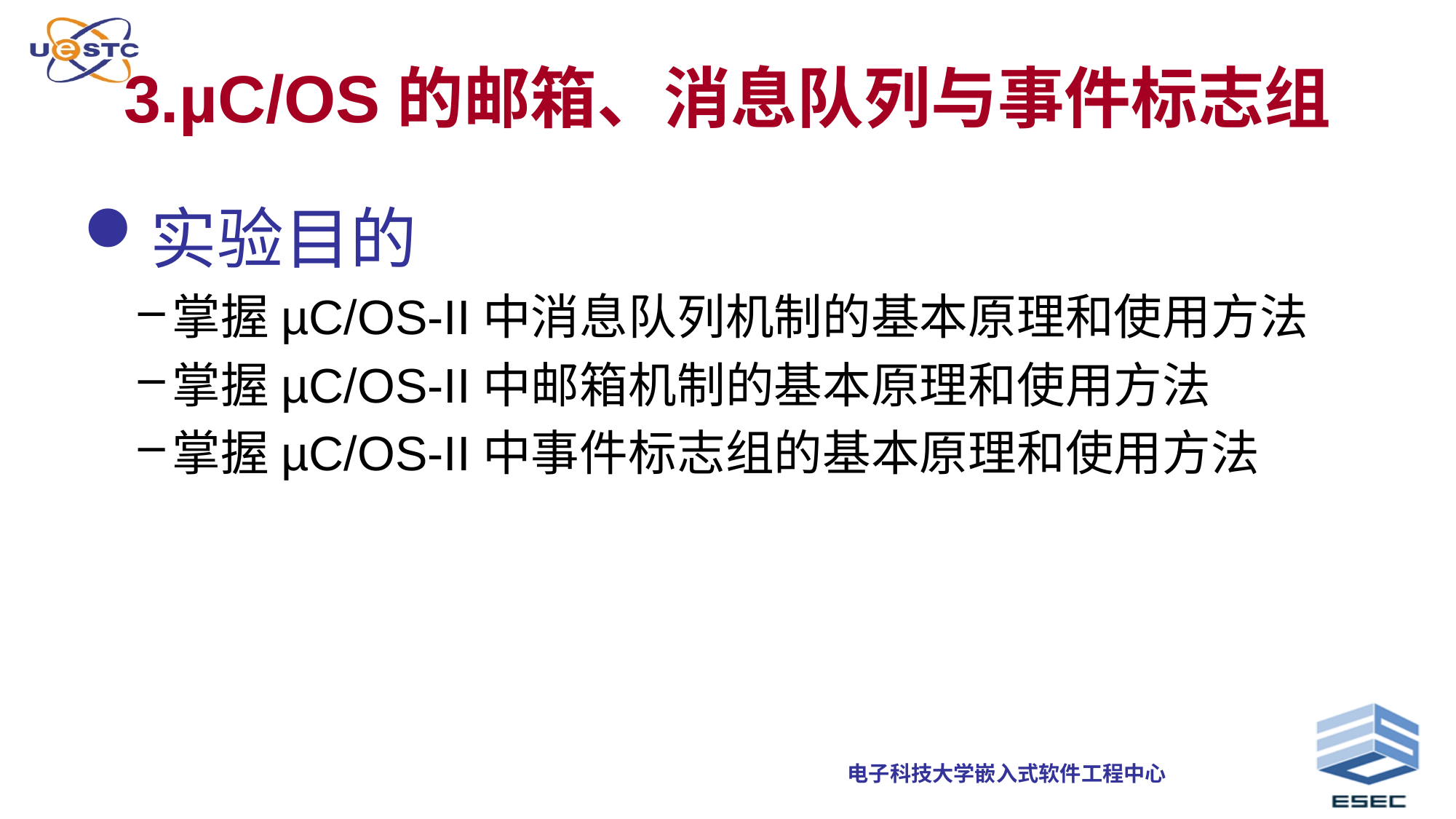

# 3.µC/OS的邮箱、消息队列与事件标志组
实验目的
掌握µC/OS-II中消息队列机制的基本原理和使用方法
掌握µC/OS-II中邮箱机制的基本原理和使用方法
掌握µC/OS-II中事件标志组的基本原理和使用方法